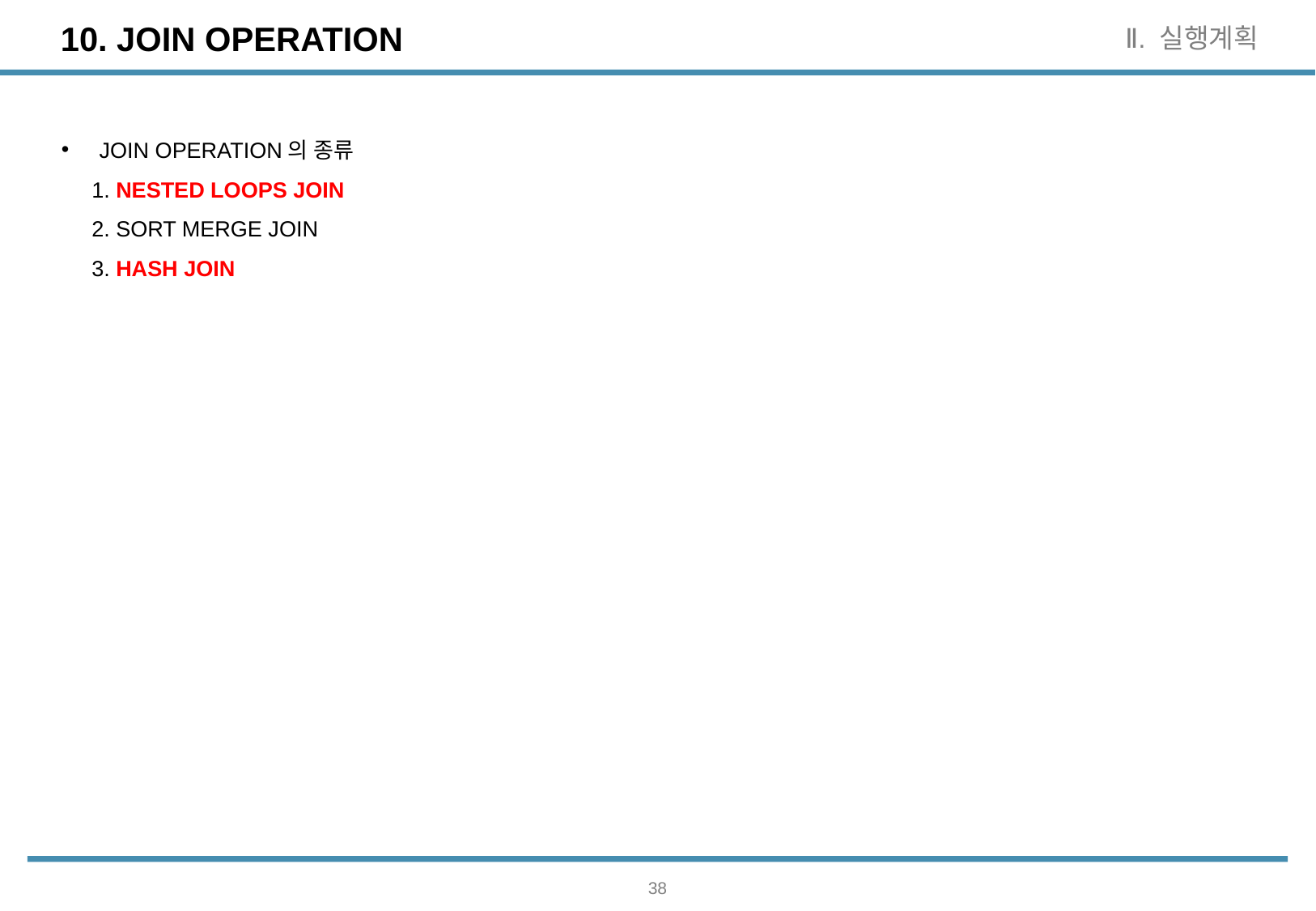

# 10. JOIN OPERATION
Ⅱ. 실행계획
JOIN OPERATION의 종류
     1. NESTED LOOPS JOIN
     2. SORT MERGE JOIN
     3. HASH JOIN
38